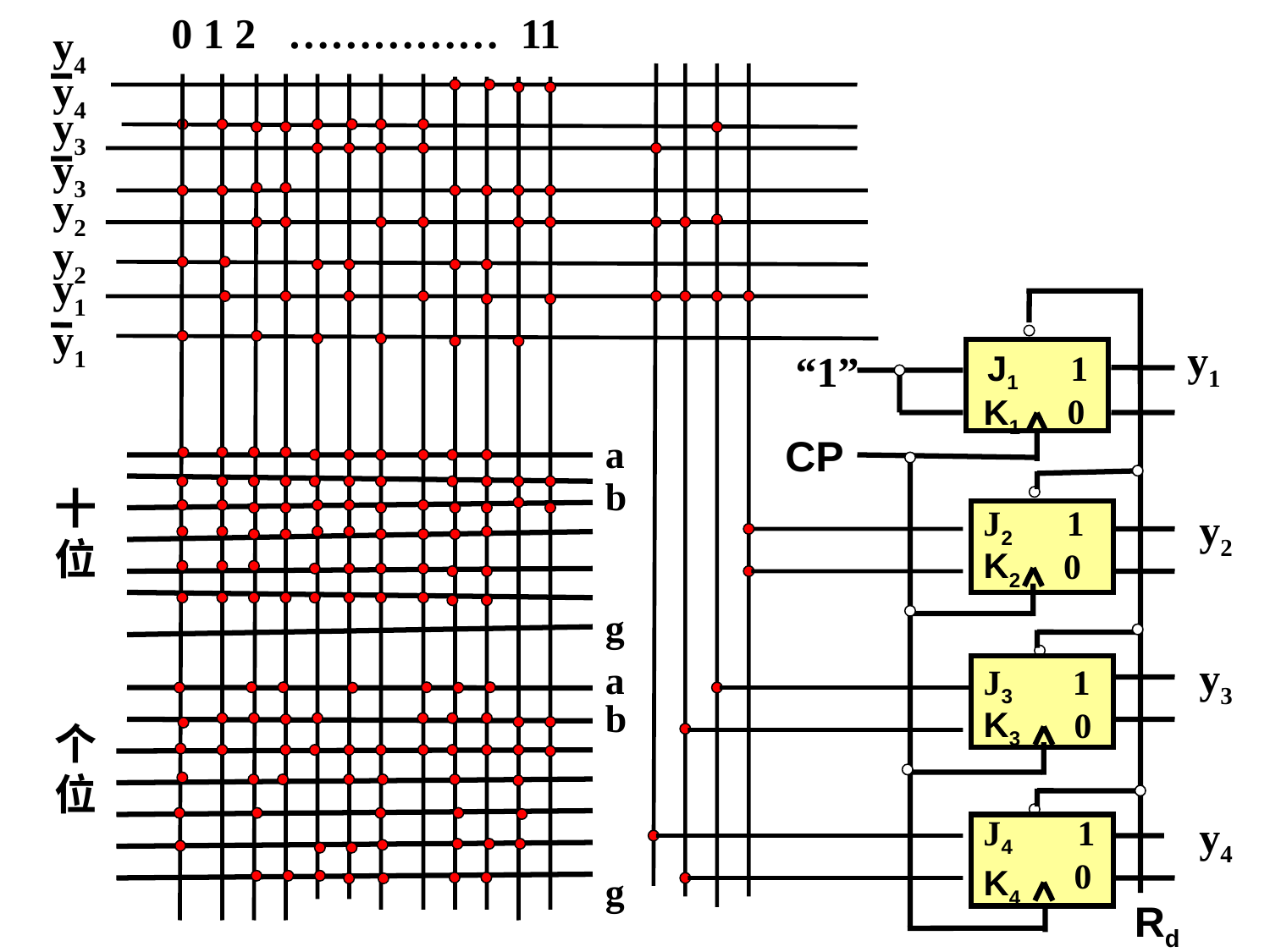

0 1 2   ……………  11
y4
y4

y3

y3

y2

y2

y1

y1

y1

“1”

J1
 1

0
K1

a
CP

b

十位

J2
 1

y2

K2
0

g

y3
a
J3
 1

b

K3
0
个位

J4

 1
y4

0
K4
g

Rd